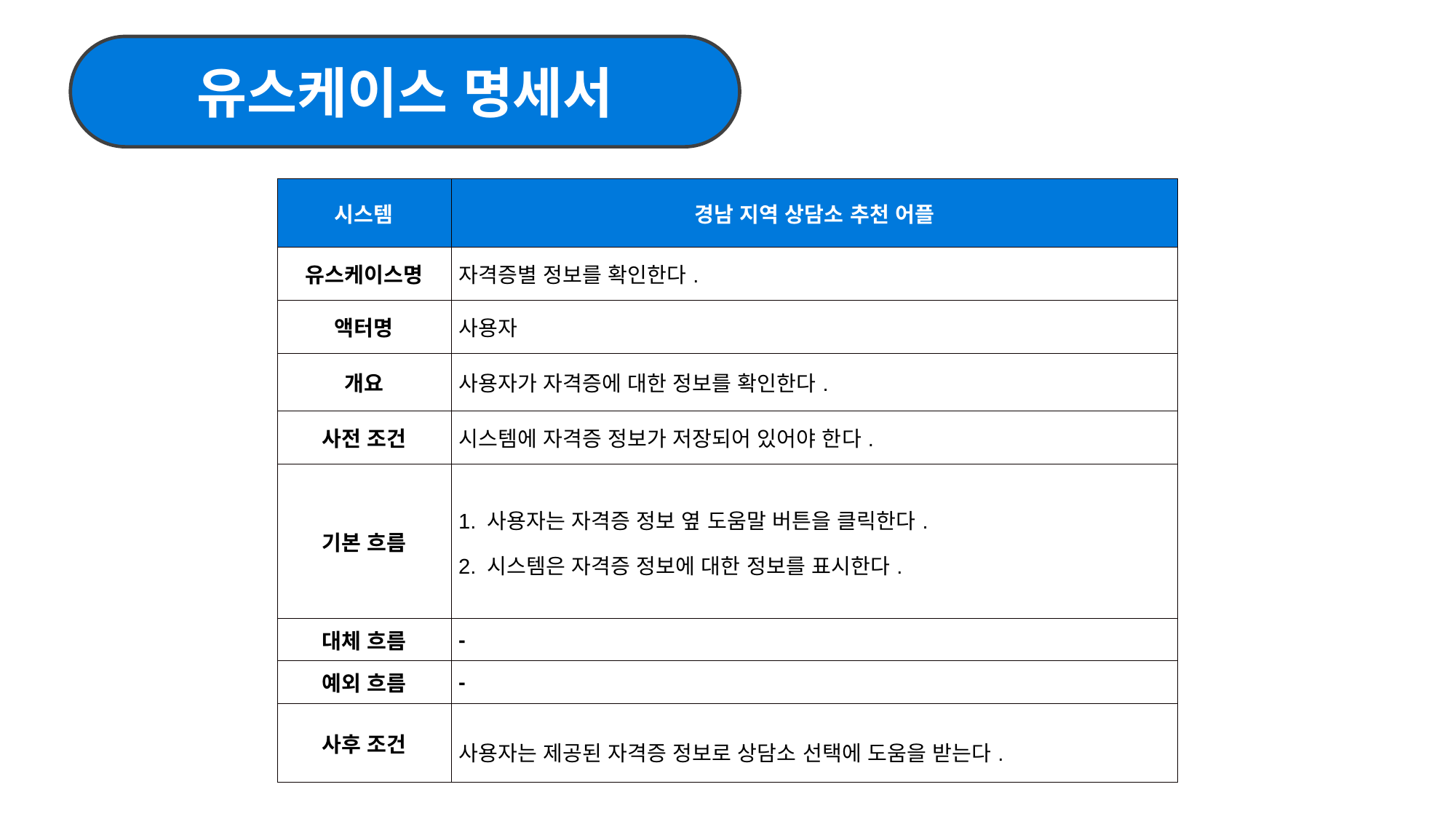

유스케이스 명세서
| 시스템 | 경남 지역 상담소 추천 어플 |
| --- | --- |
| 유스케이스명 | 자격증별 정보를 확인한다. |
| 액터명 | 사용자 |
| 개요 | 사용자가 자격증에 대한 정보를 확인한다. |
| 사전 조건 | 시스템에 자격증 정보가 저장되어 있어야 한다. |
| 기본 흐름 | 1. 사용자는 자격증 정보 옆 도움말 버튼을 클릭한다. 2. 시스템은 자격증 정보에 대한 정보를 표시한다. |
| 대체 흐름 | - |
| 예외 흐름 | - |
| 사후 조건 | 사용자는 제공된 자격증 정보로 상담소 선택에 도움을 받는다. |